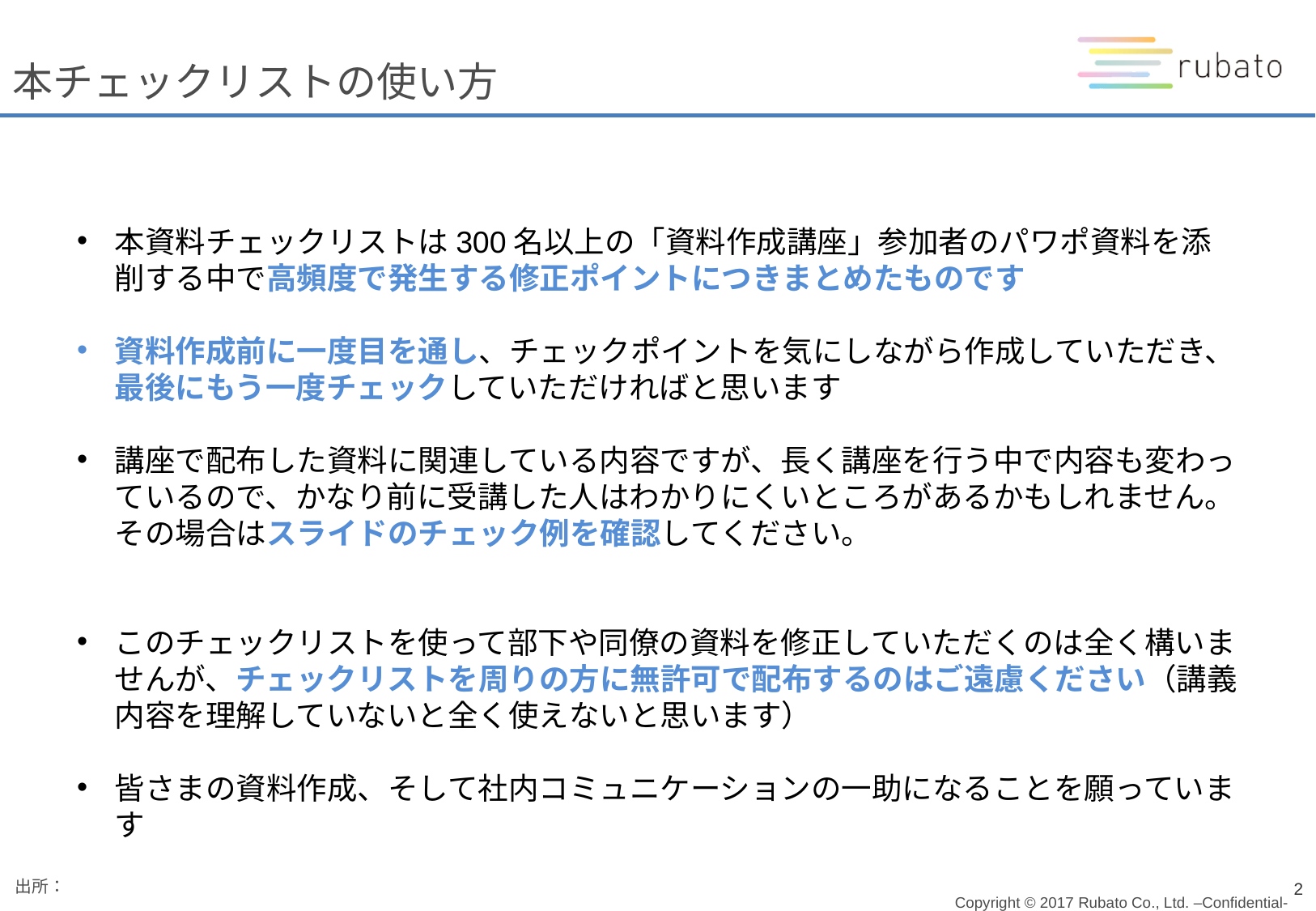

# 本チェックリストの使い方

本資料チェックリストは300名以上の「資料作成講座」参加者のパワポ資料を添削する中で高頻度で発生する修正ポイントにつきまとめたものです

資料作成前に一度目を通し、チェックポイントを気にしながら作成していただき、最後にもう一度チェックしていただければと思います

講座で配布した資料に関連している内容ですが、長く講座を行う中で内容も変わっているので、かなり前に受講した人はわかりにくいところがあるかもしれません。その場合はスライドのチェック例を確認してください。

このチェックリストを使って部下や同僚の資料を修正していただくのは全く構いませんが、チェックリストを周りの方に無許可で配布するのはご遠慮ください（講義内容を理解していないと全く使えないと思います）

皆さまの資料作成、そして社内コミュニケーションの一助になることを願っています
出所：
2